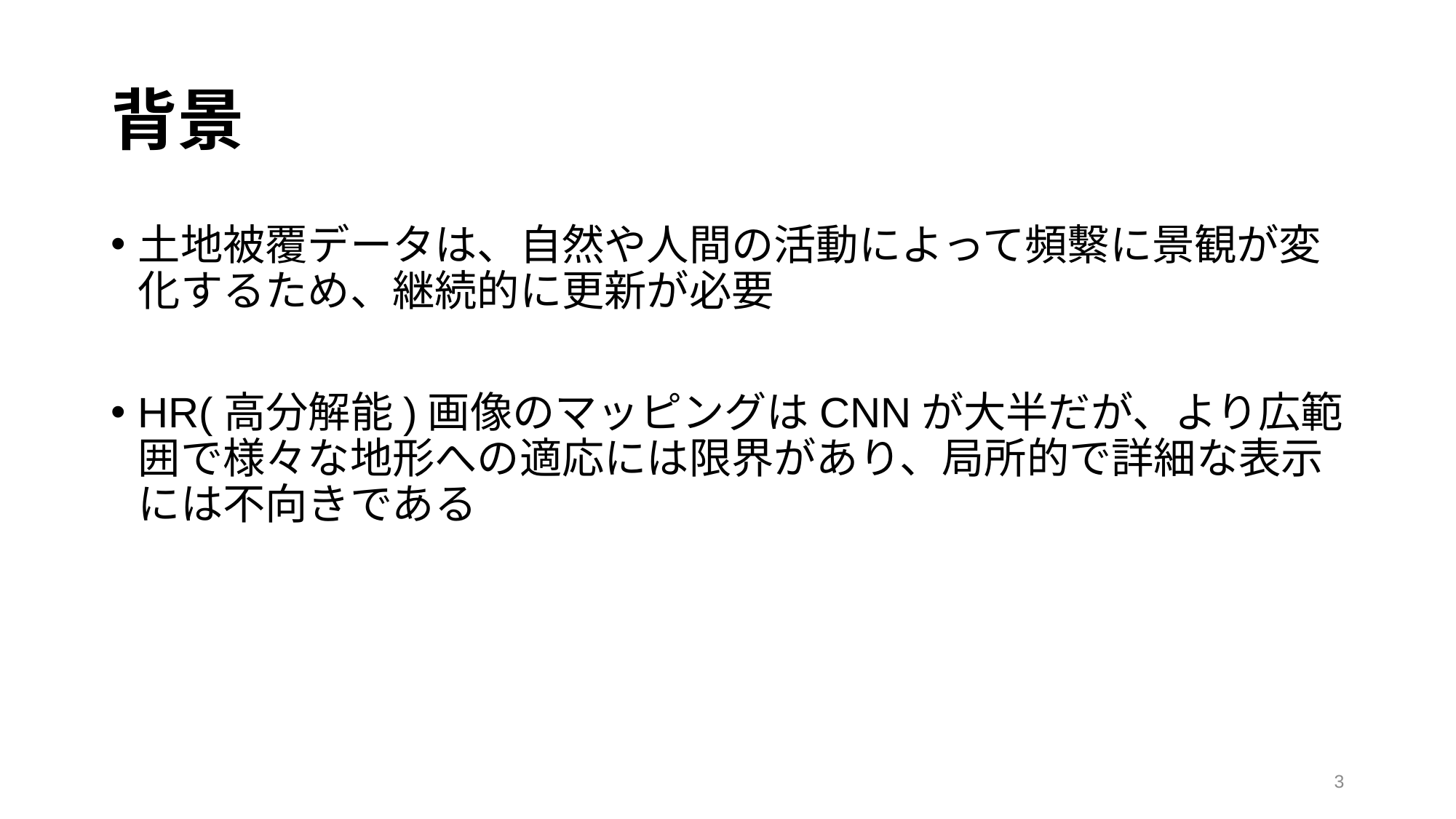

# 背景
土地被覆データは、自然や人間の活動によって頻繫に景観が変化するため、継続的に更新が必要

HR(高分解能)画像のマッピングはCNNが大半だが、より広範囲で様々な地形への適応には限界があり、局所的で詳細な表示には不向きである

3